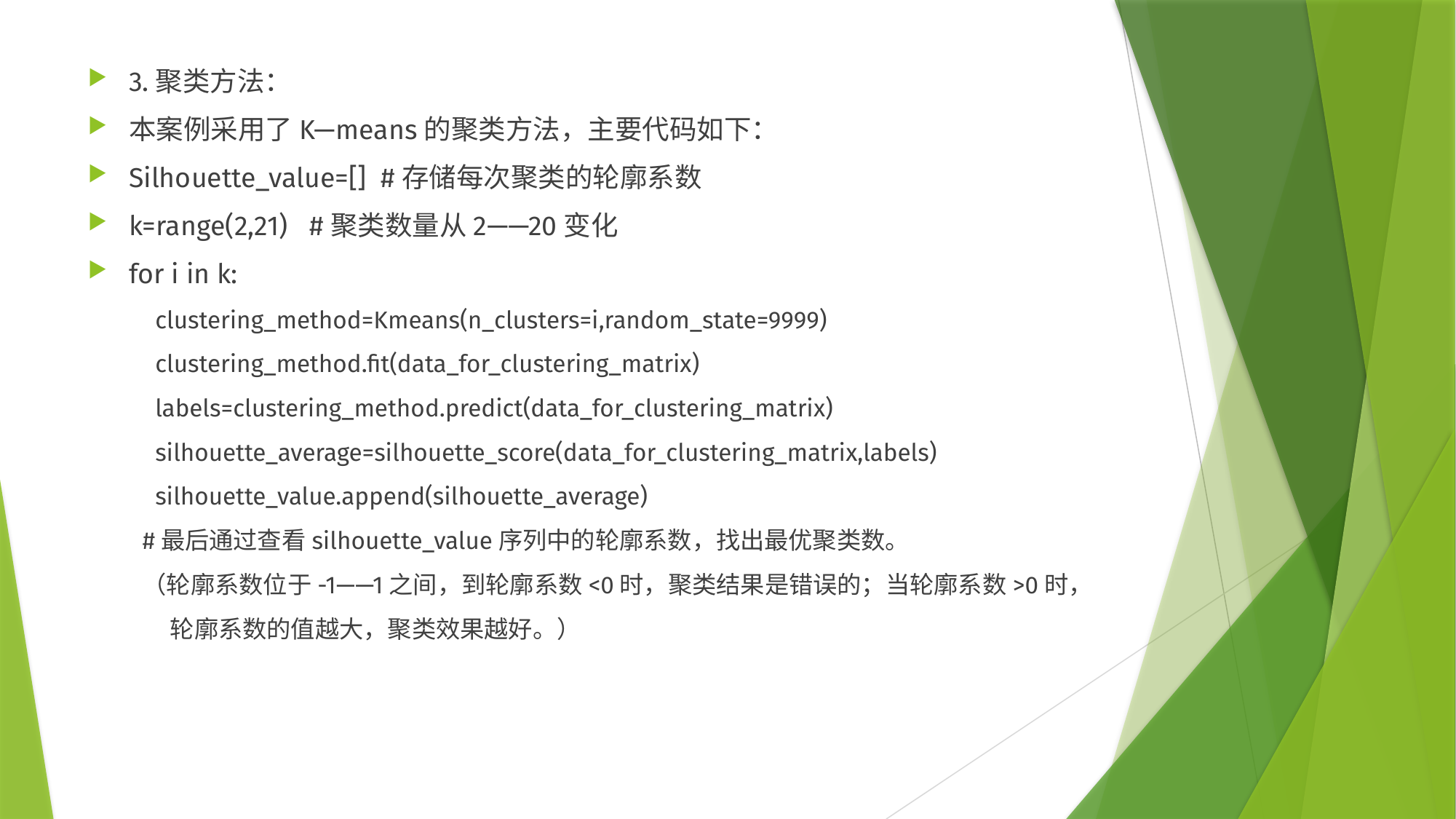

3.聚类方法：
本案例采用了K—means的聚类方法，主要代码如下：
Silhouette_value=[]  #存储每次聚类的轮廓系数
k=range(2,21)   #聚类数量从2——20变化
for i in k:
  clustering_method=Kmeans(n_clusters=i,random_state=9999)
  clustering_method.fit(data_for_clustering_matrix)
  labels=clustering_method.predict(data_for_clustering_matrix)
  silhouette_average=silhouette_score(data_for_clustering_matrix,labels)
  silhouette_value.append(silhouette_average)
#最后通过查看silhouette_value序列中的轮廓系数，找出最优聚类数。
（轮廓系数位于-1——1之间，到轮廓系数<0时，聚类结果是错误的；当轮廓系数>0时，
    轮廓系数的值越大，聚类效果越好。）